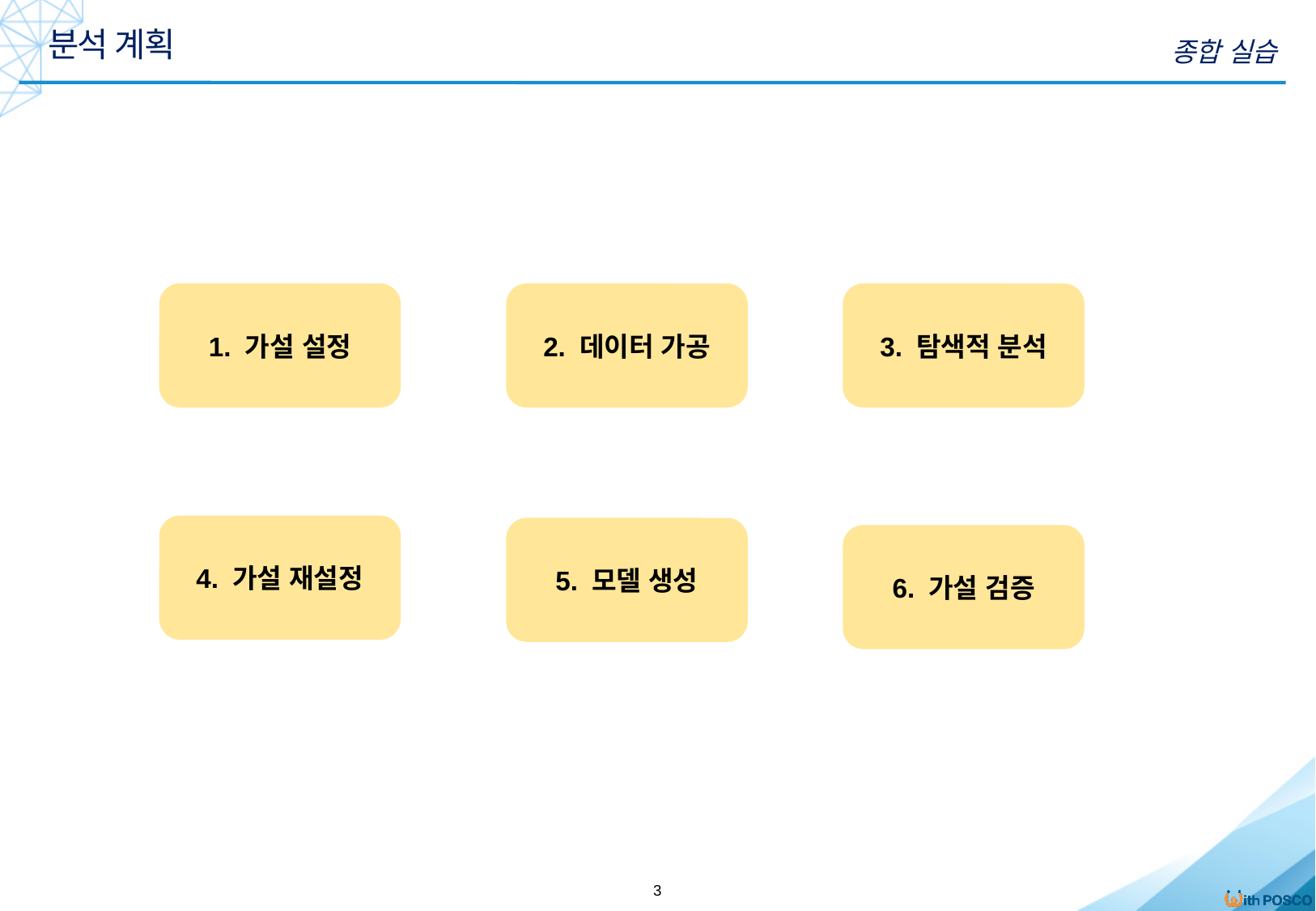

분석 계획
종합 실습
3. 탐색적 분석
2. 데이터 가공
1. 가설 설정
4. 가설 재설정
5. 모델 생성
6. 가설 검증